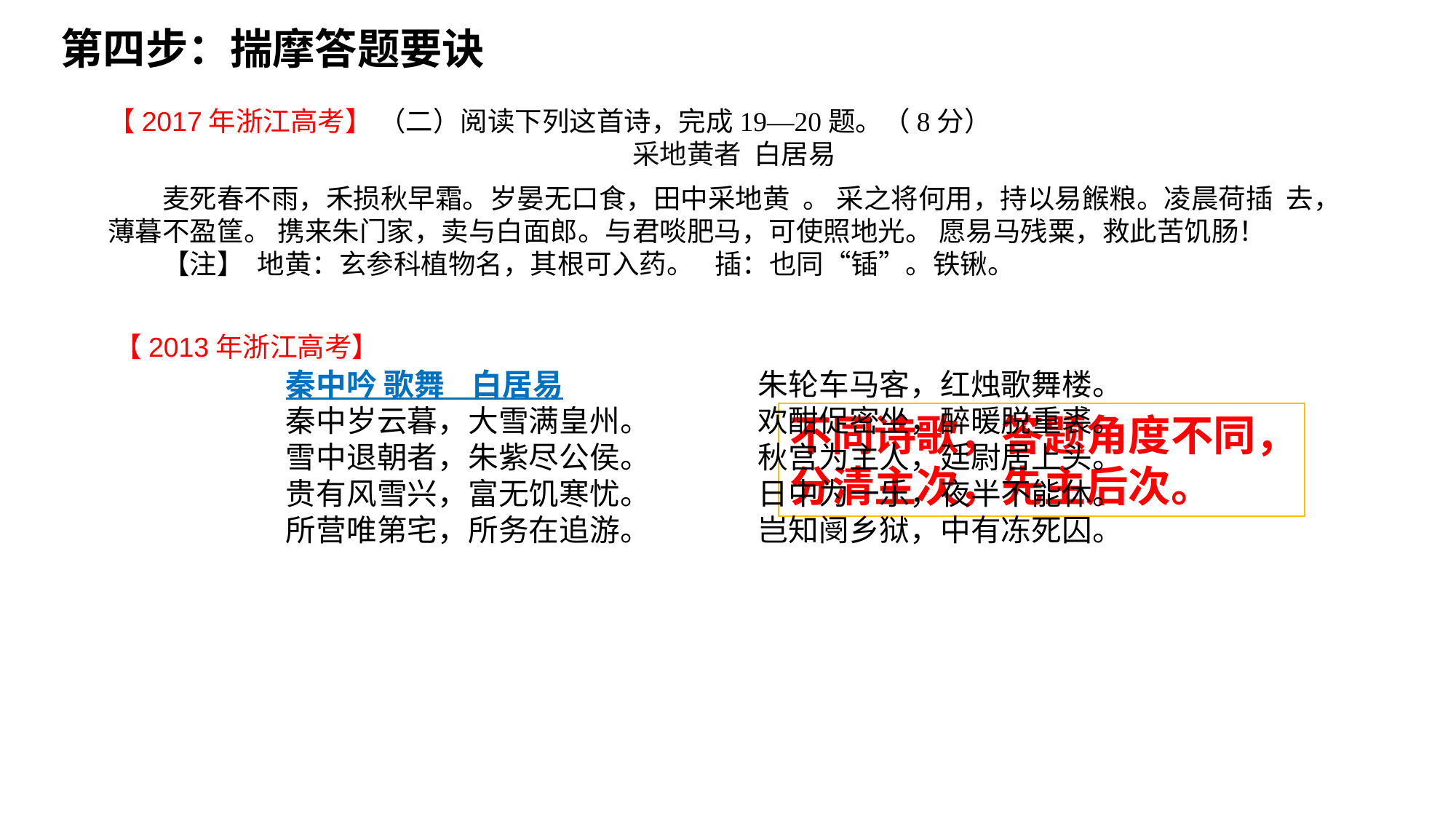

第四步：揣摩答题要诀
【2017年浙江高考】 （二）阅读下列这首诗，完成19—20题。（8分）
采地黄者  白居易
麦死春不雨，禾损秋早霜。岁晏无口食，田中采地黄。 采之将何用，持以易餱粮。凌晨荷插去，薄暮不盈筐。 携来朱门家，卖与白面郎。与君啖肥马，可使照地光。 愿易马残粟，救此苦饥肠！
【注】地黄：玄参科植物名，其根可入药。 插：也同“锸”。铁锹。
【2013年浙江高考】
秦中吟 歌舞    白居易
秦中岁云暮，大雪满皇州。
雪中退朝者，朱紫尽公侯。
贵有风雪兴，富无饥寒忧。
所营唯第宅，所务在追游。

朱轮车马客，红烛歌舞楼。
欢酣促密坐，醉暖脱重裘。
秋宫为主人，廷尉居上头。
日中为一乐，夜半不能休。
岂知阌乡狱，中有冻死囚。
不同诗歌，答题角度不同，
分清主次，先主后次。